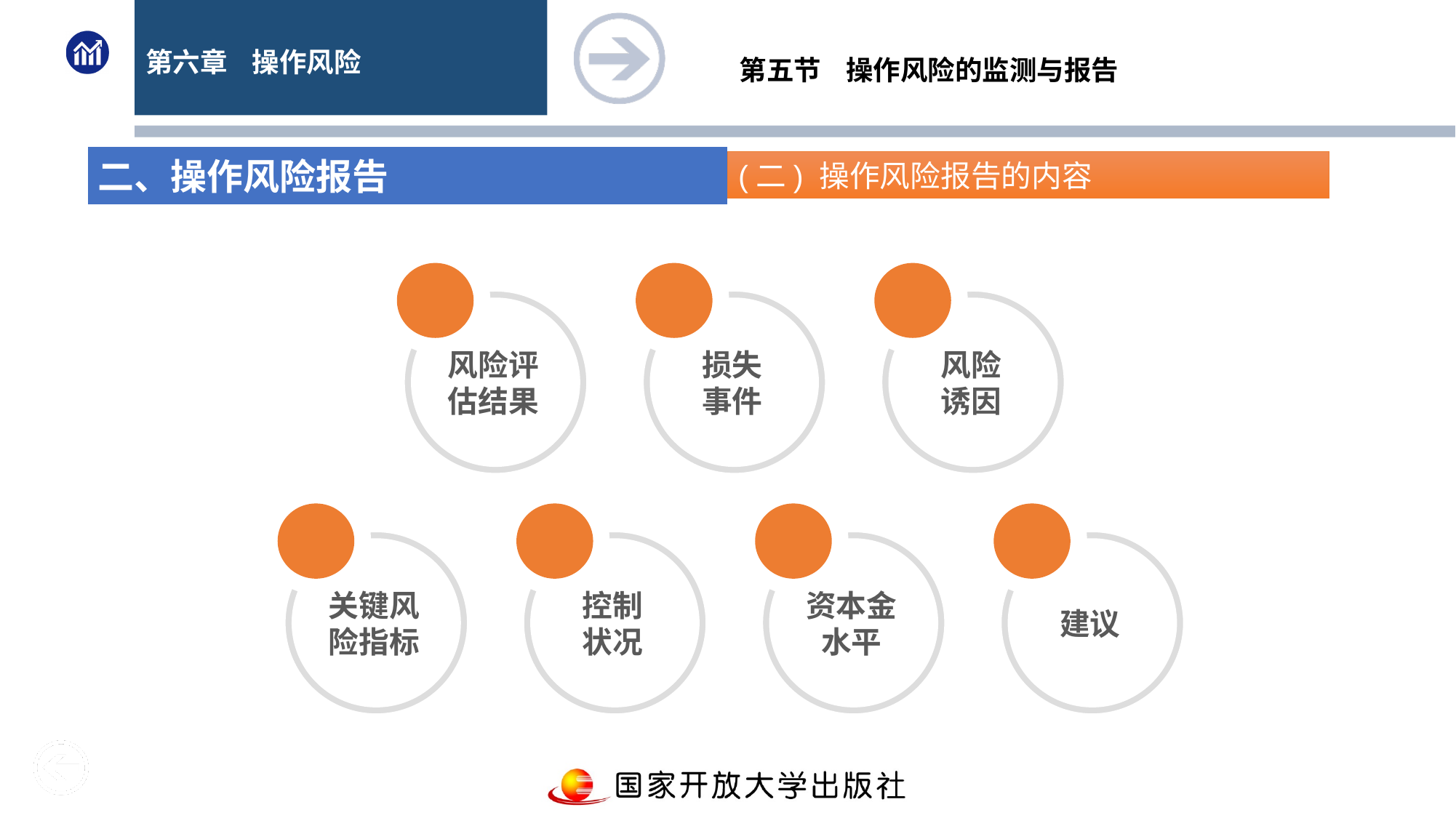

第五节    操作风险的监测与报告
第六章    操作风险
二、操作风险报告
(二) 操作风险报告的内容

风险评估结果
损失
事件
风险
诱因

关键风险指标
控制
状况
资本金水平
建议